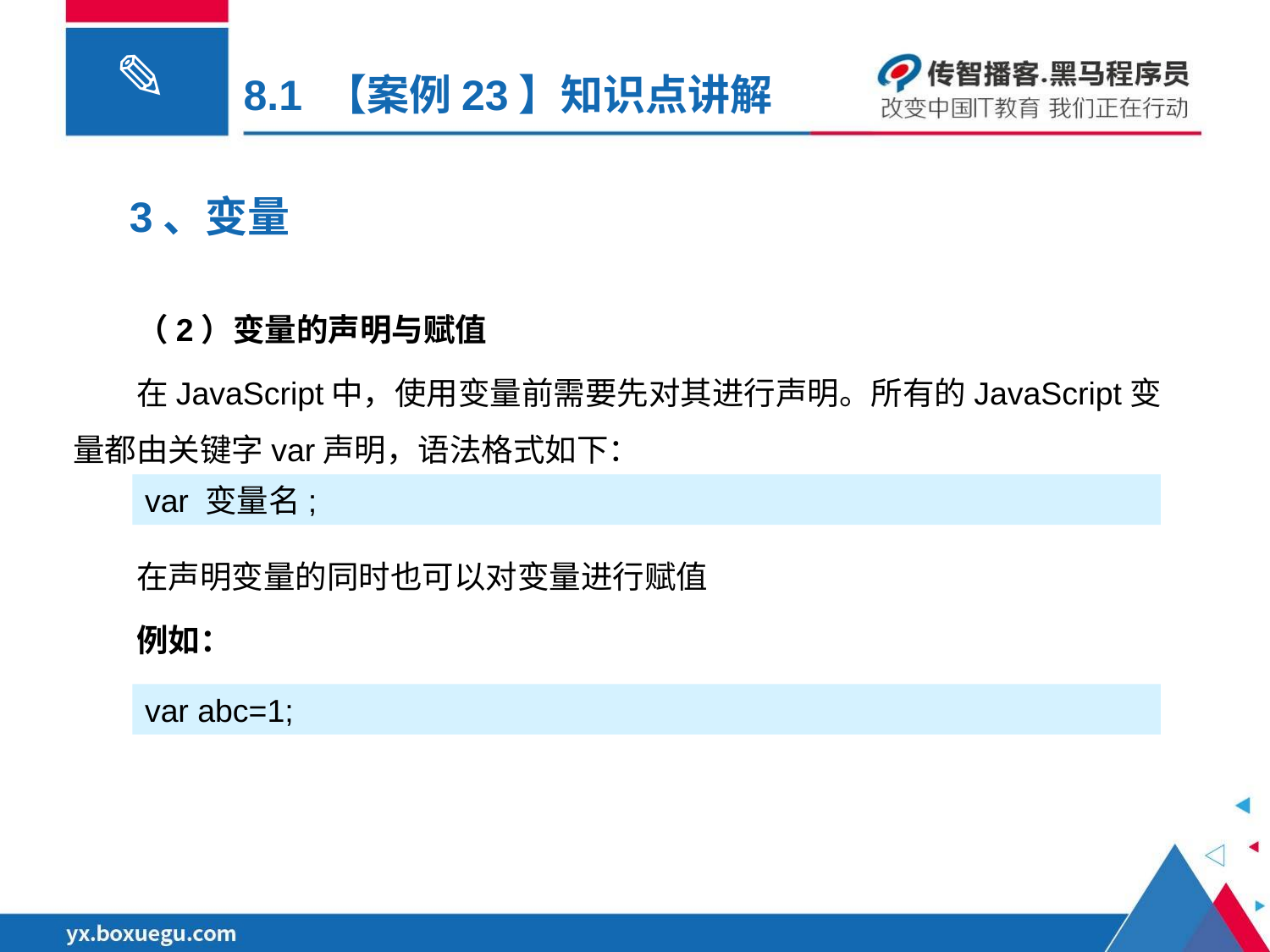

# 8.1 【案例23】知识点讲解
3、变量
（2）变量的声明与赋值
在JavaScript中，使用变量前需要先对其进行声明。所有的JavaScript变量都由关键字var声明，语法格式如下：

在声明变量的同时也可以对变量进行赋值
例如：

var 变量名;
var abc=1;